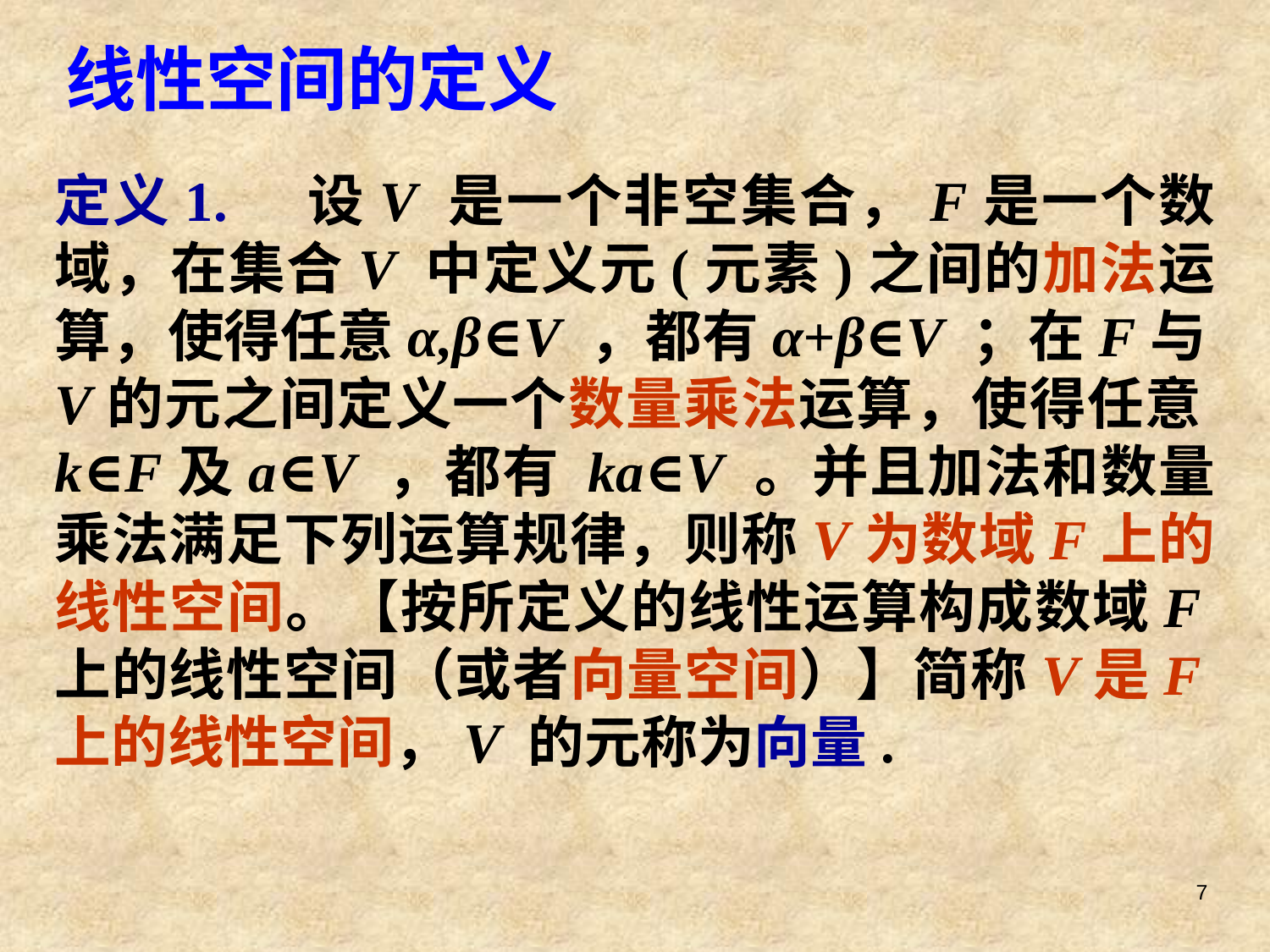

# 线性空间的定义
定义1.    设V 是一个非空集合，F是一个数域，在集合V 中定义元(元素)之间的加法运算，使得任意α,β∈V ，都有α+β∈V ；在F与V的元之间定义一个数量乘法运算，使得任意k∈F及a∈V ，都有 ka∈V 。并且加法和数量乘法满足下列运算规律，则称V为数域F上的线性空间。【按所定义的线性运算构成数域F上的线性空间（或者向量空间）】简称V是F上的线性空间，V 的元称为向量.